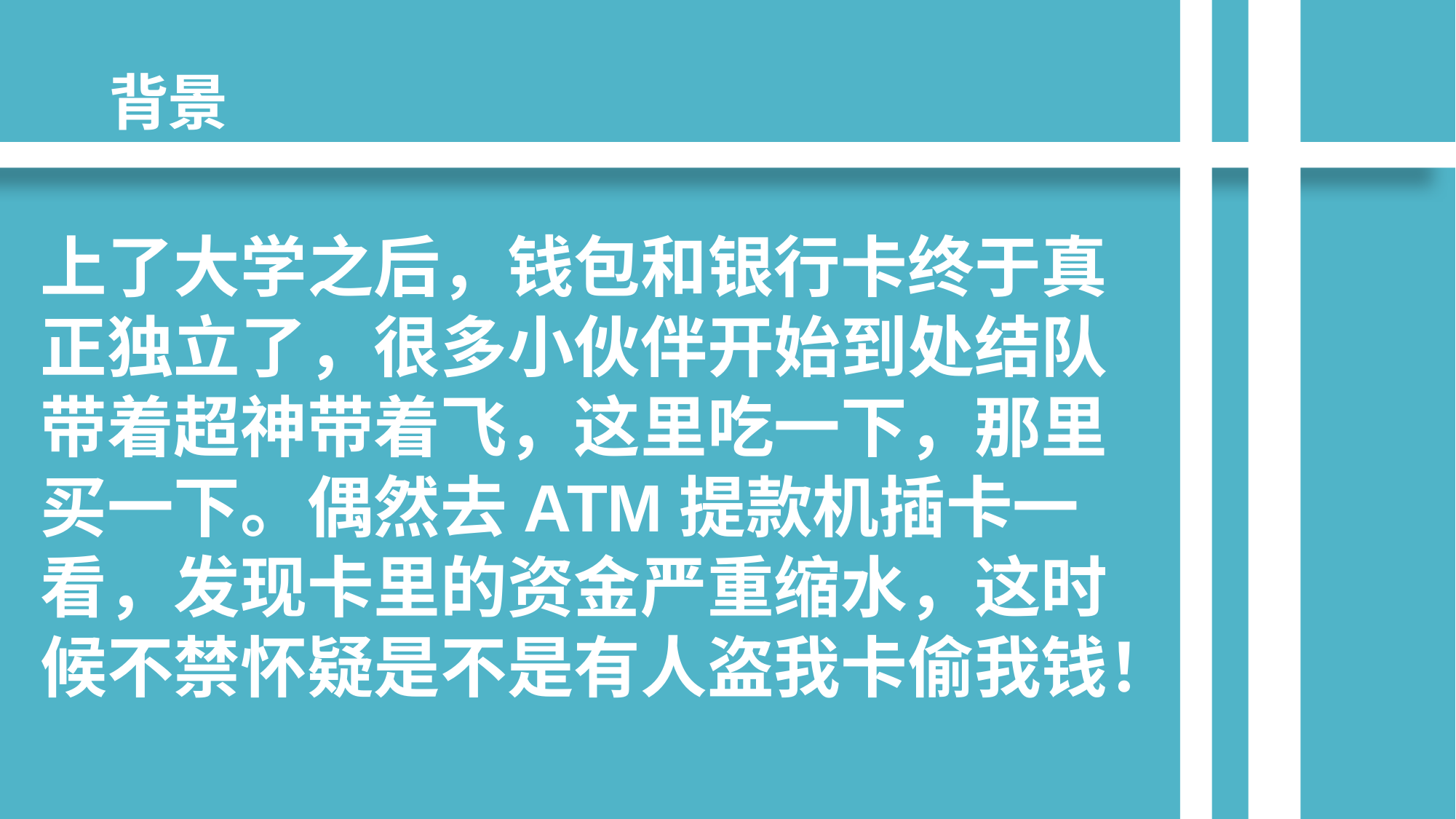

# 背景

上了大学之后，钱包和银行卡终于真正独立了，很多小伙伴开始到处结队带着超神带着飞，这里吃一下，那里买一下。偶然去ATM提款机插卡一看，发现卡里的资金严重缩水，这时候不禁怀疑是不是有人盗我卡偷我钱！